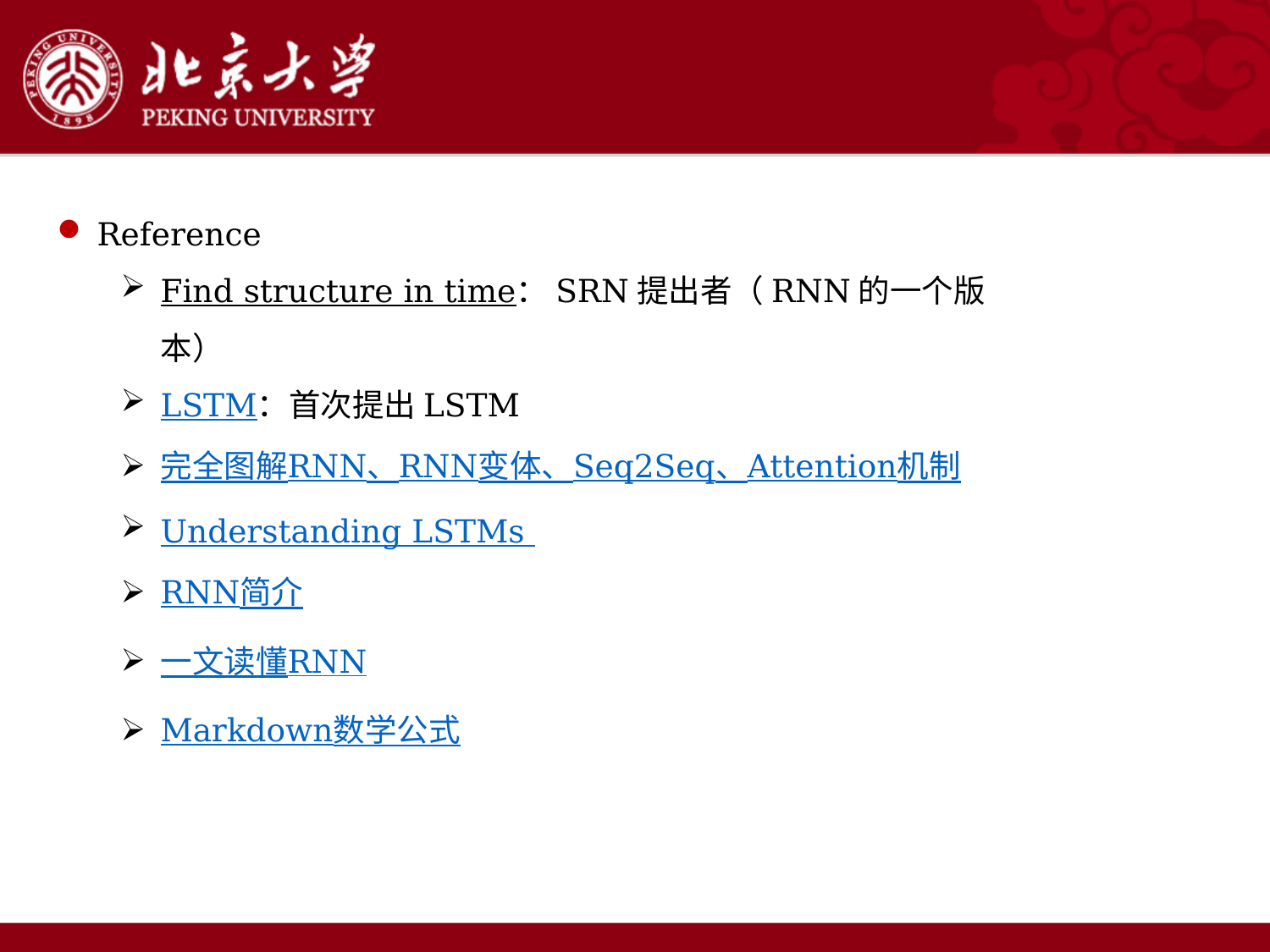

Reference
Find structure in time：SRN提出者（RNN的一个版本）
LSTM：首次提出LSTM
完全图解RNN、RNN变体、Seq2Seq、Attention机制
Understanding LSTMs
RNN简介
一文读懂RNN
Markdown数学公式